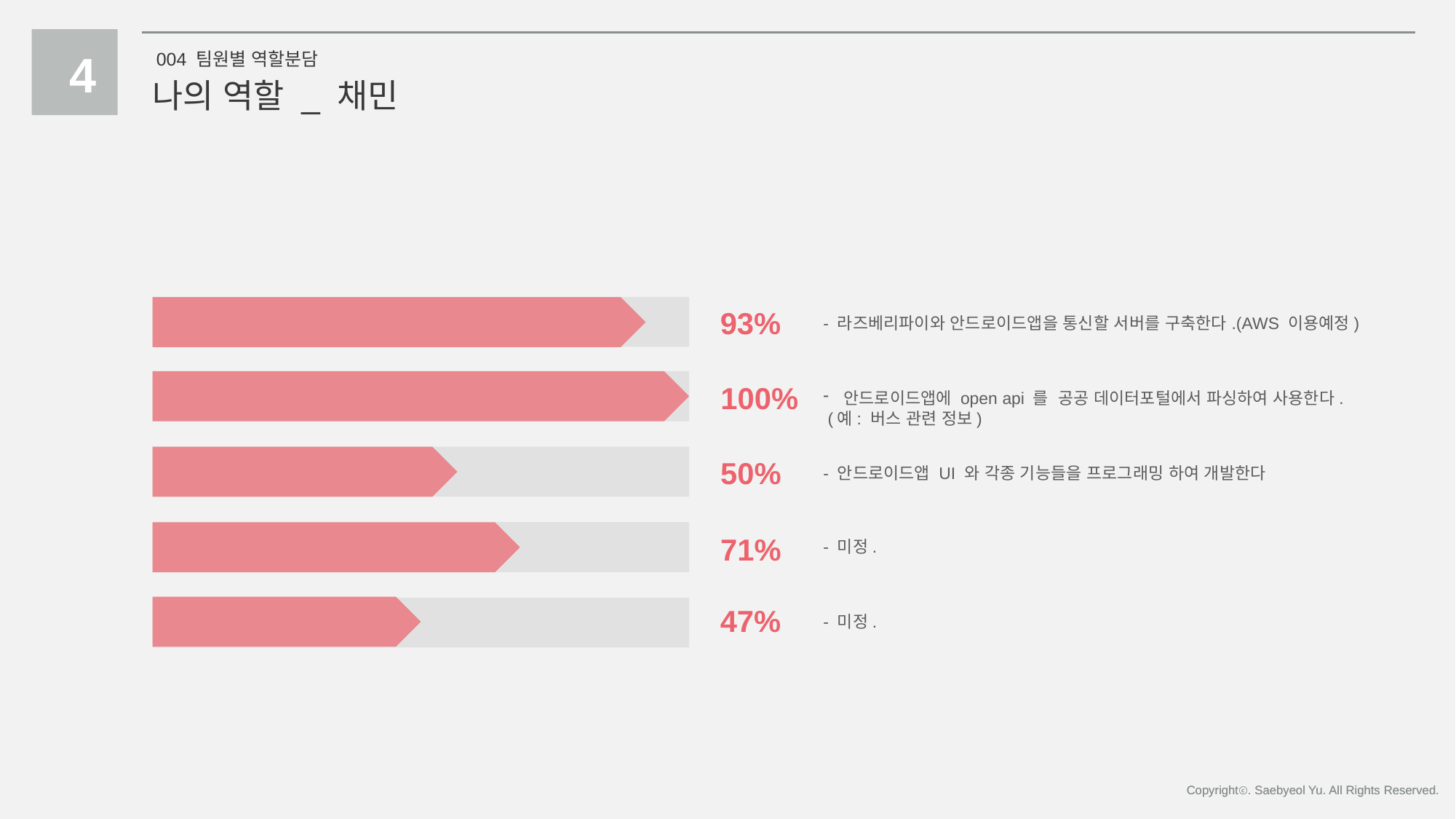

4
004 팀원별 역할분담
나의 역할 _ 채민

93%
- 라즈베리파이와 안드로이드앱을 통신할 서버를 구축한다.(AWS 이용예정)

100%
안드로이드앱에 open api 를  공공 데이터포털에서 파싱하여 사용한다.
 (예: 버스 관련 정보)

50%
- 안드로이드앱 UI 와 각종 기능들을 프로그래밍 하여 개발한다

71%
- 미정.

47%

- 미정.
Copyrightⓒ. Saebyeol Yu. All Rights Reserved.